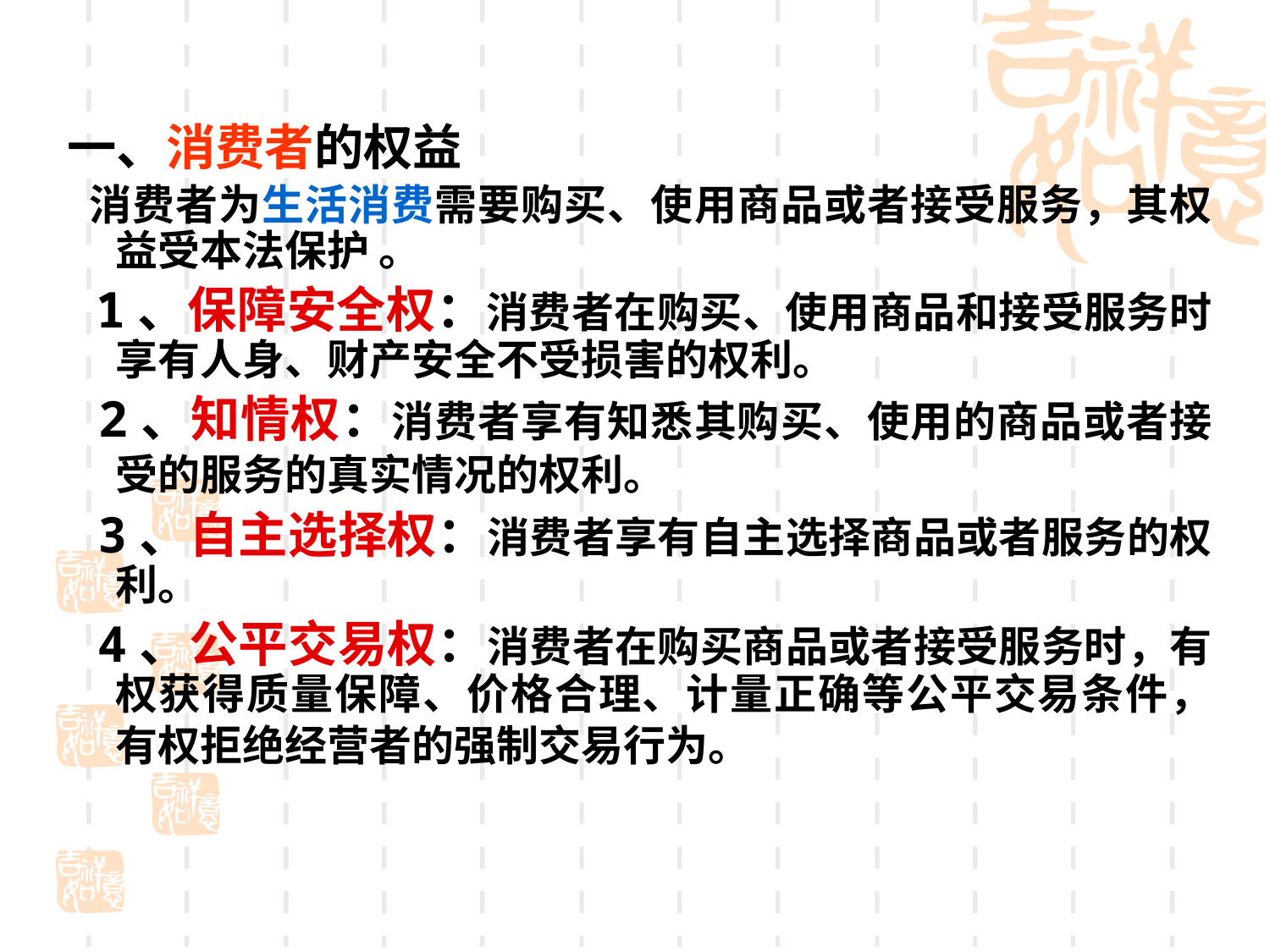

#
一、消费者的权益
 消费者为生活消费需要购买、使用商品或者接受服务，其权益受本法保护 。
  1、保障安全权：消费者在购买、使用商品和接受服务时享有人身、财产安全不受损害的权利。
 2、知情权：消费者享有知悉其购买、使用的商品或者接受的服务的真实情况的权利。
 3、自主选择权：消费者享有自主选择商品或者服务的权利。
 4、公平交易权：消费者在购买商品或者接受服务时，有权获得质量保障、价格合理、计量正确等公平交易条件，有权拒绝经营者的强制交易行为。